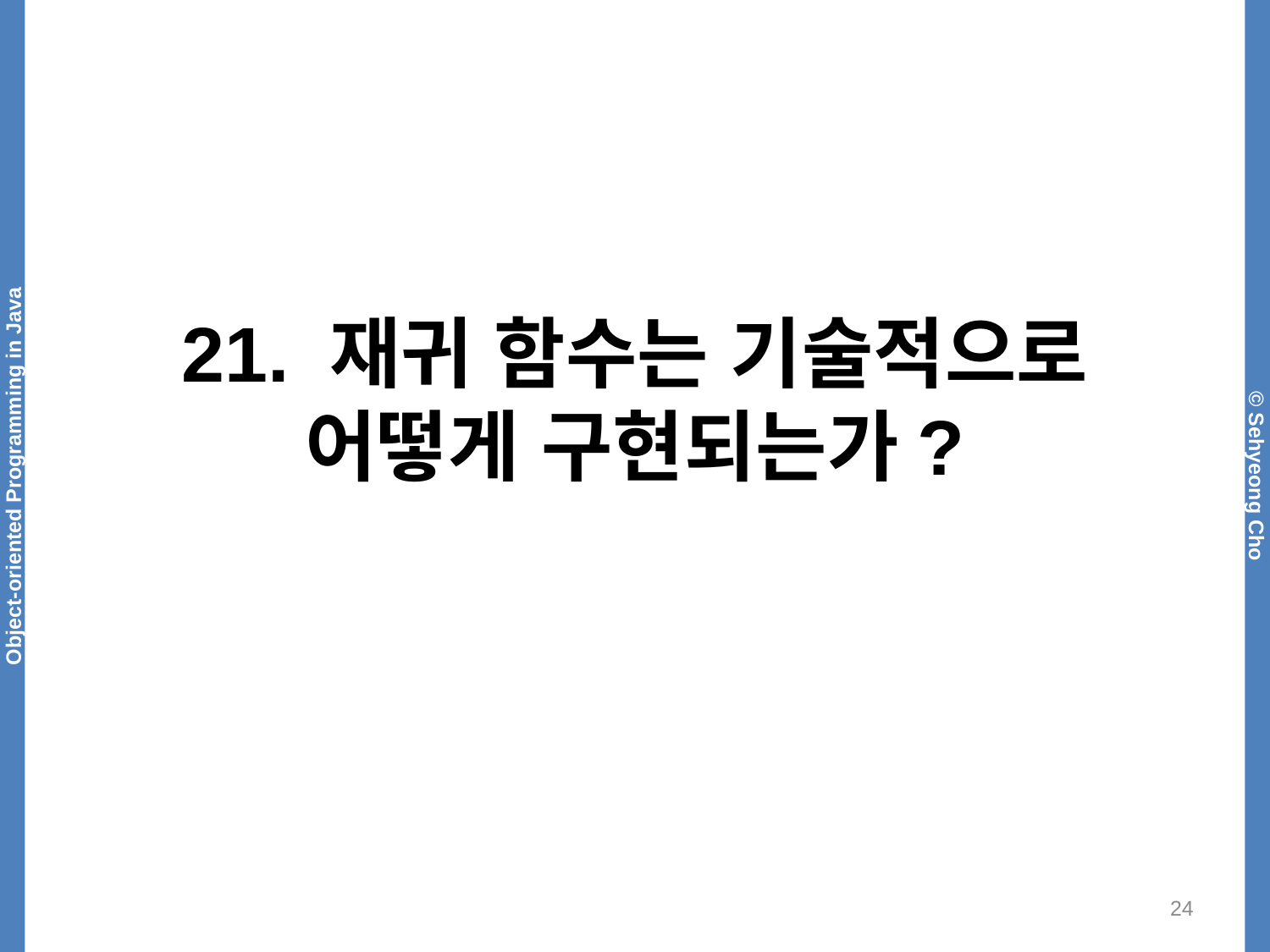

# 21. 재귀 함수는 기술적으로 어떻게 구현되는가?

24